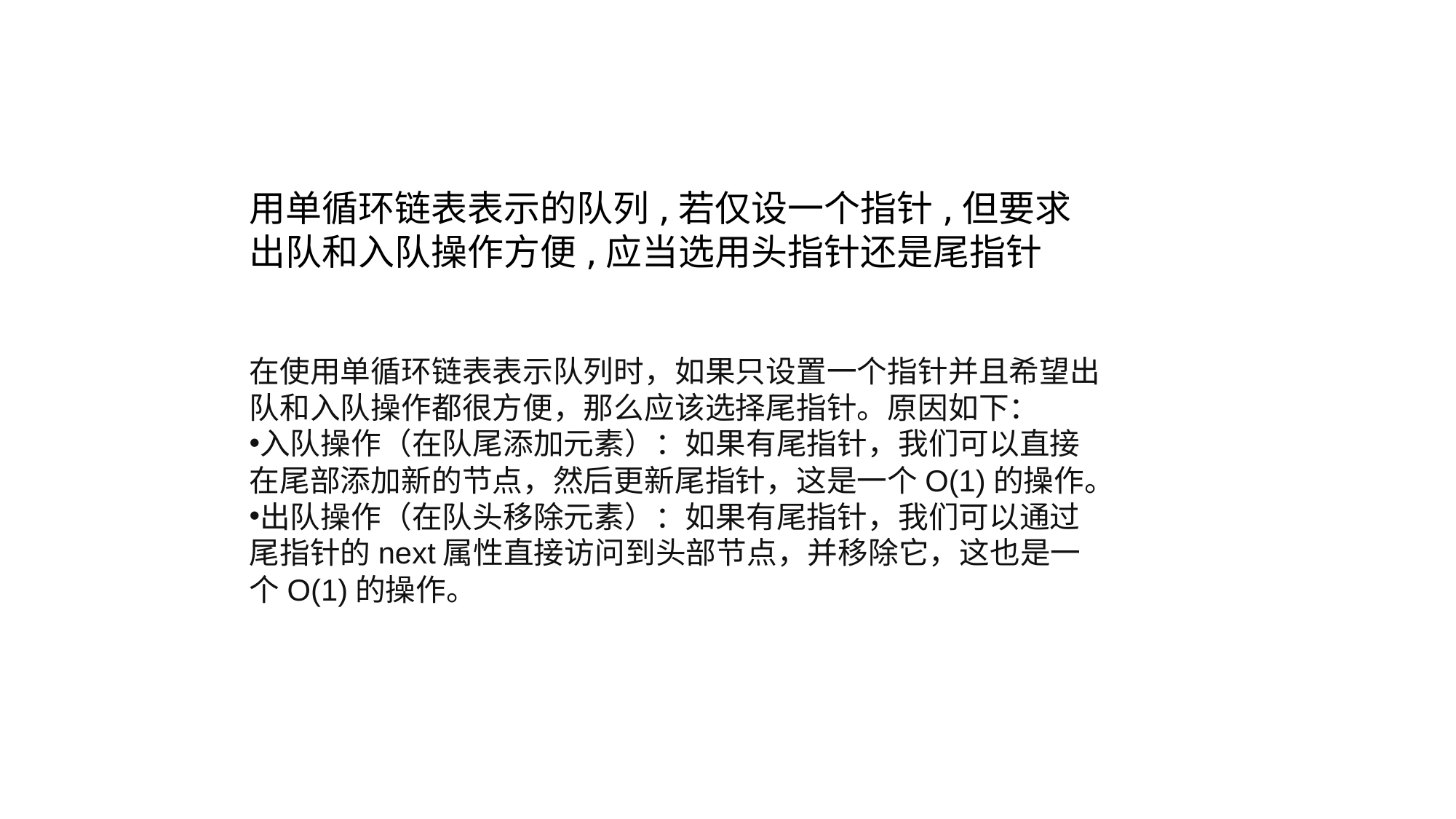

用单循环链表表示的队列,若仅设一个指针,但要求出队和入队操作方便,应当选用头指针还是尾指针
在使用单循环链表表示队列时，如果只设置一个指针并且希望出队和入队操作都很方便，那么应该选择尾指针。原因如下：
入队操作（在队尾添加元素）：如果有尾指针，我们可以直接在尾部添加新的节点，然后更新尾指针，这是一个O(1)的操作。
出队操作（在队头移除元素）：如果有尾指针，我们可以通过尾指针的next属性直接访问到头部节点，并移除它，这也是一个O(1)的操作。